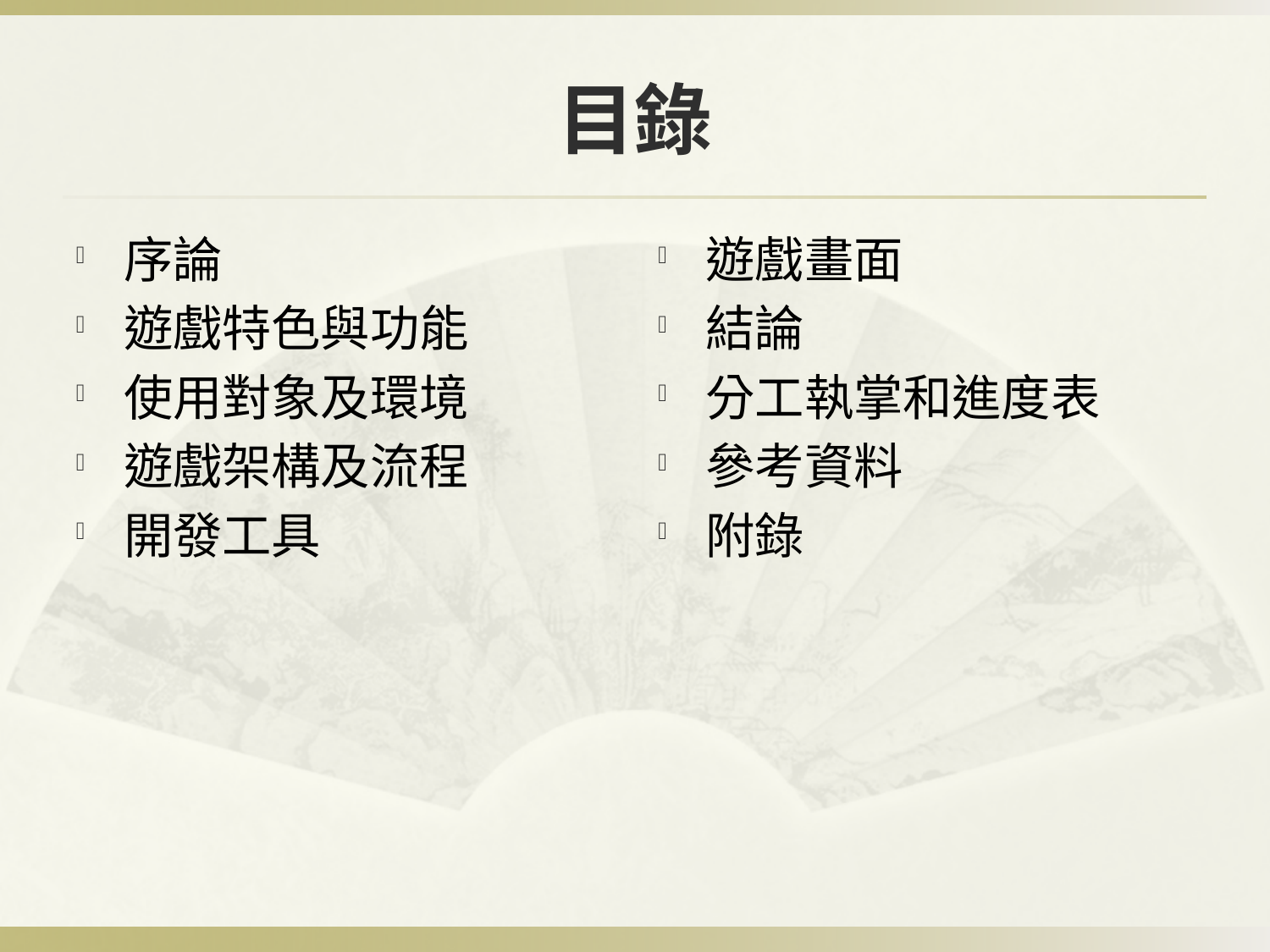

# 目錄
序論
遊戲特色與功能
使用對象及環境
遊戲架構及流程
開發工具

遊戲畫面
結論
分工執掌和進度表
參考資料
附錄